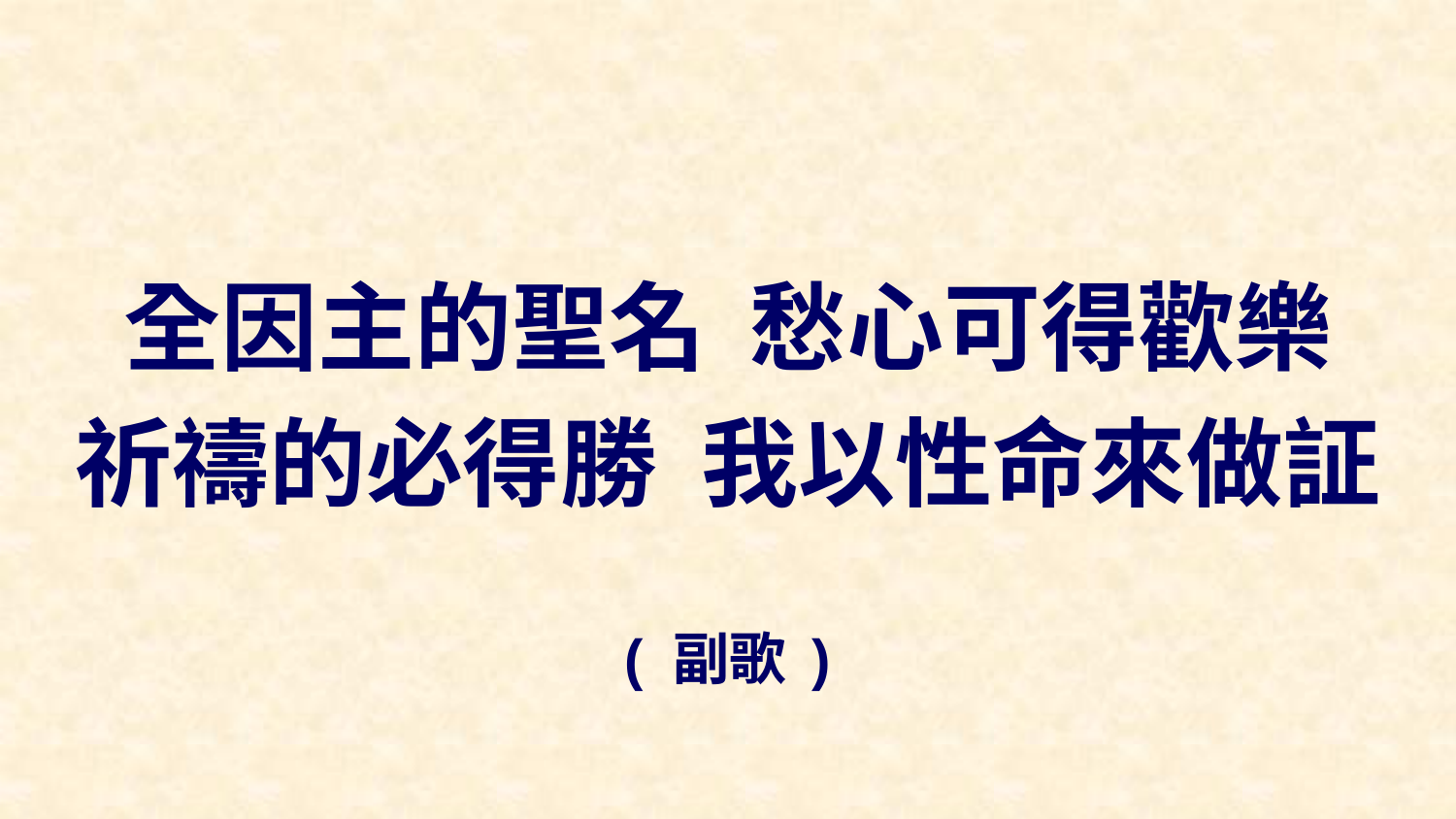

全因主的聖名  愁心可得歡樂
祈禱的必得勝  我以性命來做証
( 副歌 )